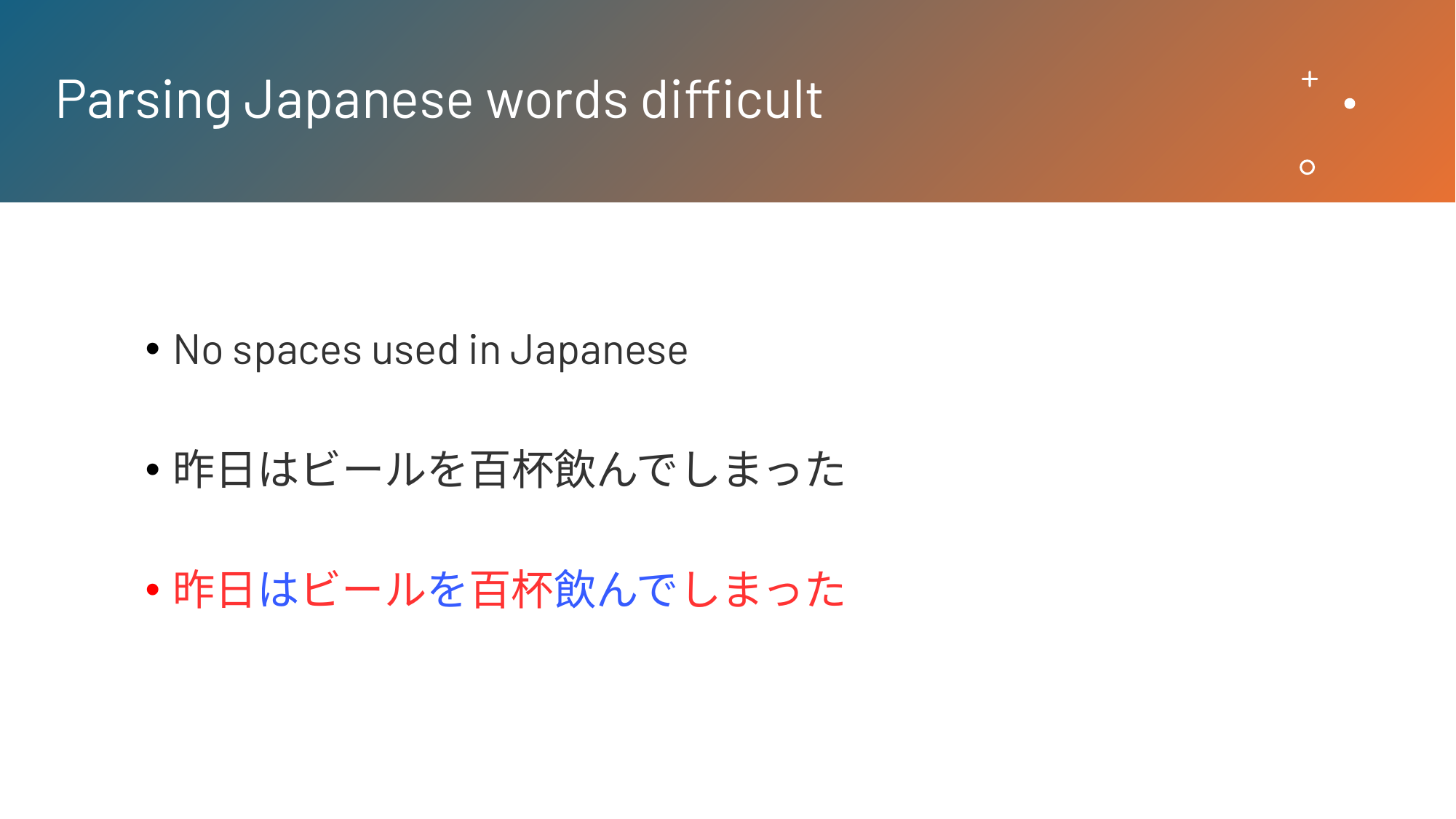

# Parsing Japanese words difficult

No spaces used in Japanese

昨日はビールを百杯飲んでしまった

昨日はビールを百杯飲んでしまった